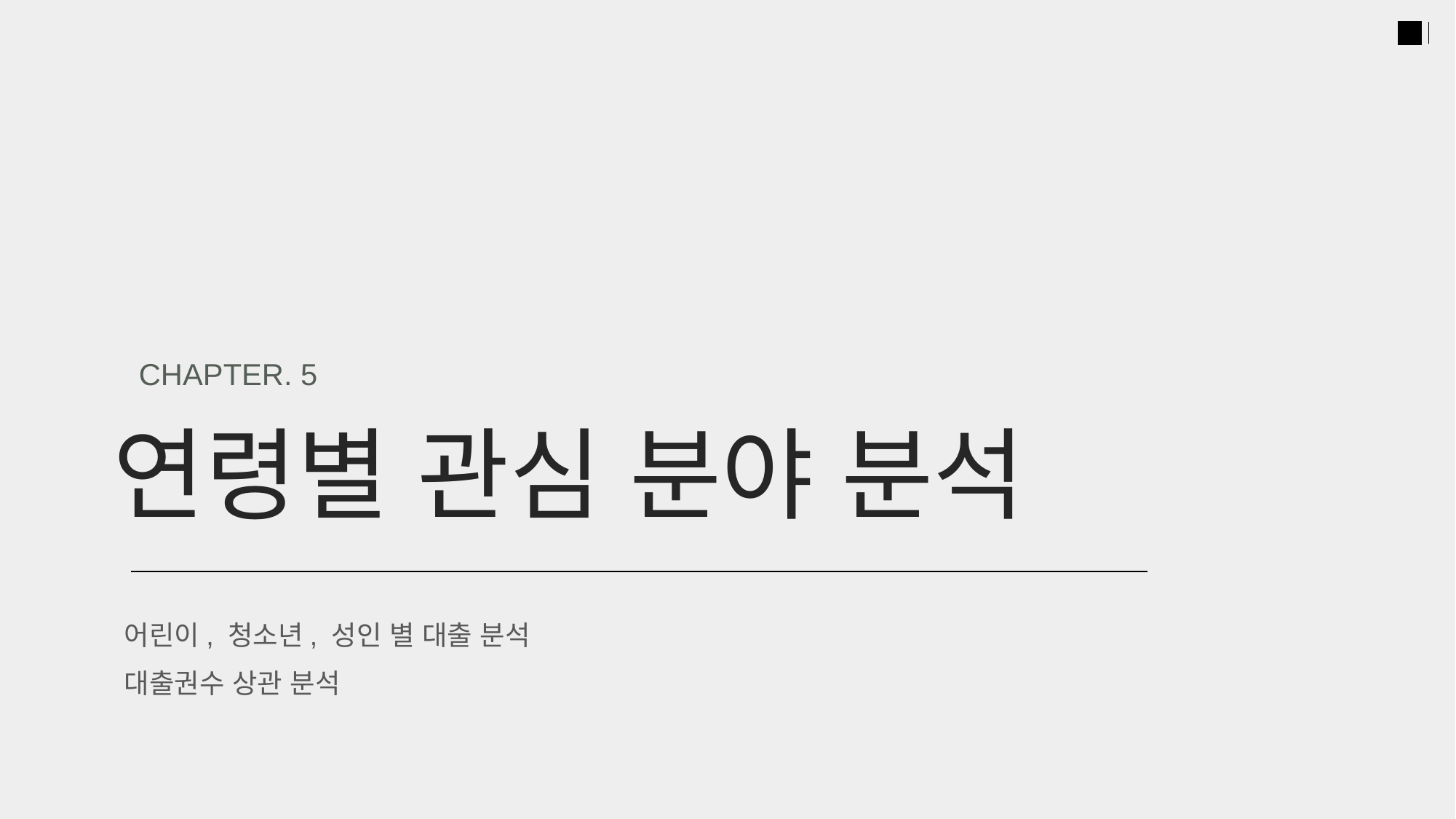

CHAPTER. 5
연령별 관심 분야 분석
어린이, 청소년, 성인 별 대출 분석
대출권수 상관 분석